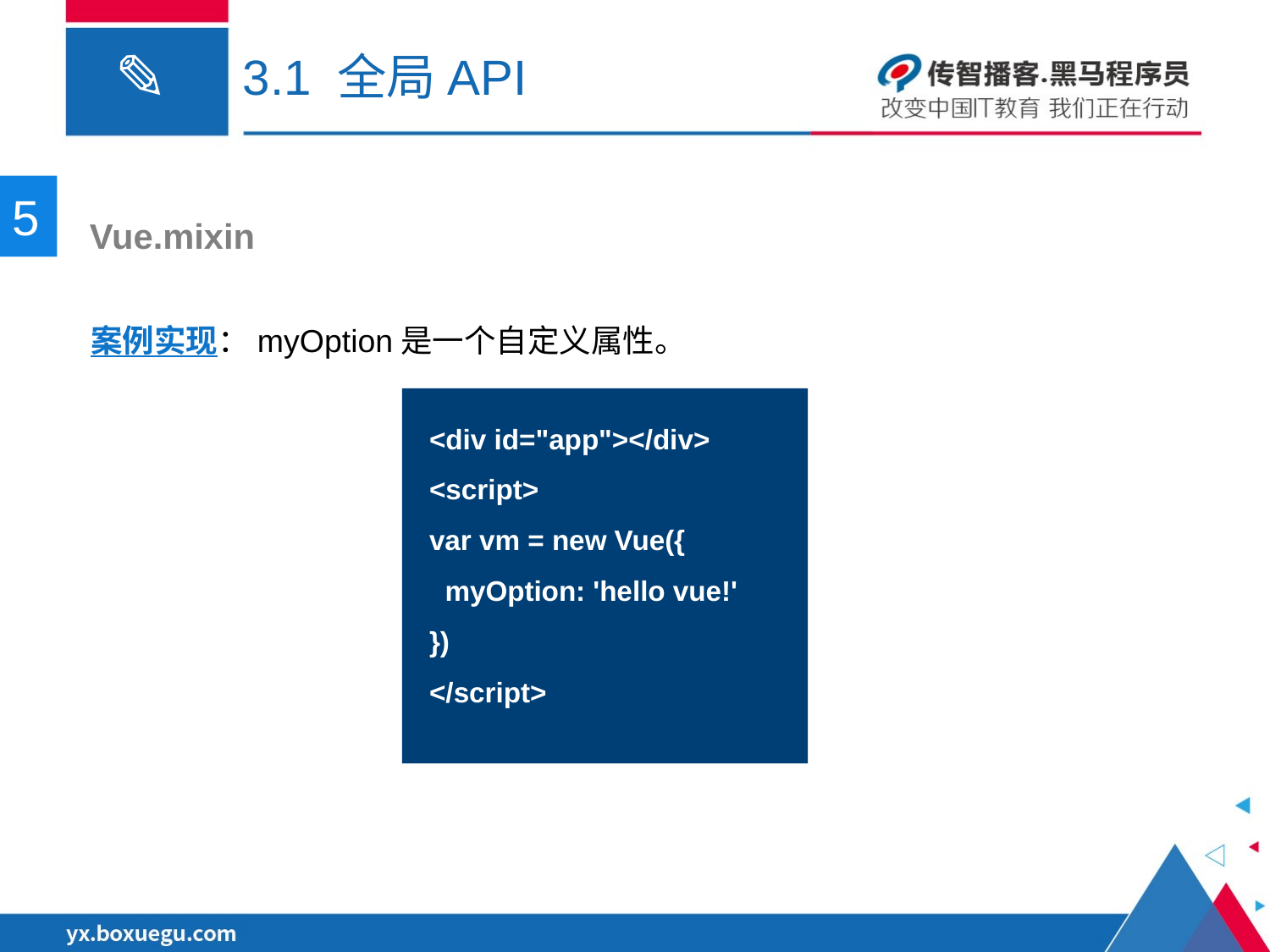

# 3.1 全局API

5
  Vue.mixin
案例实现：myOption是一个自定义属性。

<div id="app"></div>
<script>
var vm = new Vue({
  myOption: 'hello vue!'
})
</script>